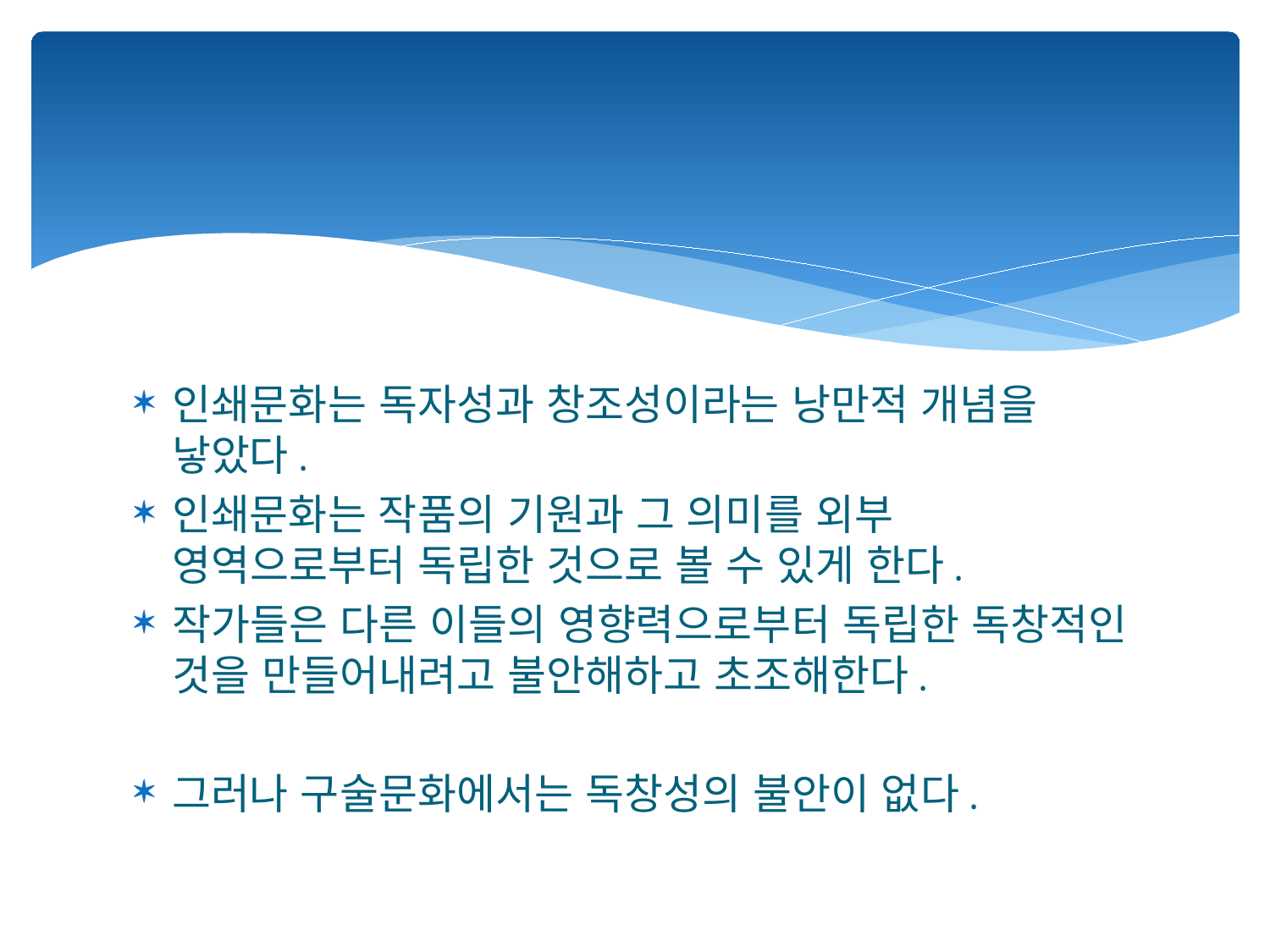

#
인쇄문화는 독자성과 창조성이라는 낭만적 개념을 낳았다.
인쇄문화는 작품의 기원과 그 의미를 외부 영역으로부터 독립한 것으로 볼 수 있게 한다.
작가들은 다른 이들의 영향력으로부터 독립한 독창적인 것을 만들어내려고 불안해하고 초조해한다.

그러나 구술문화에서는 독창성의 불안이 없다.